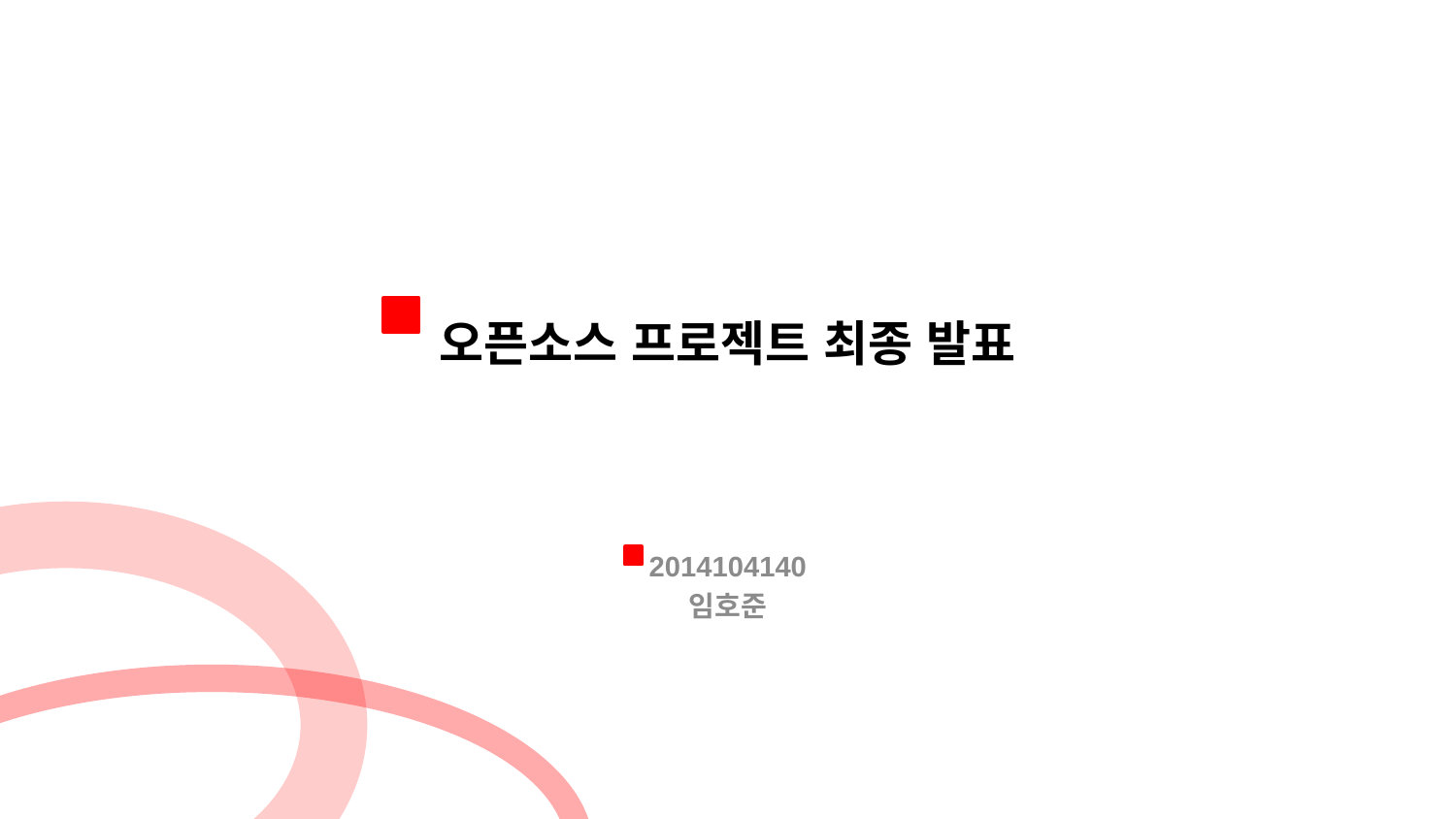

# 오픈소스 프로젝트 최종 발표

2014104140
임호준